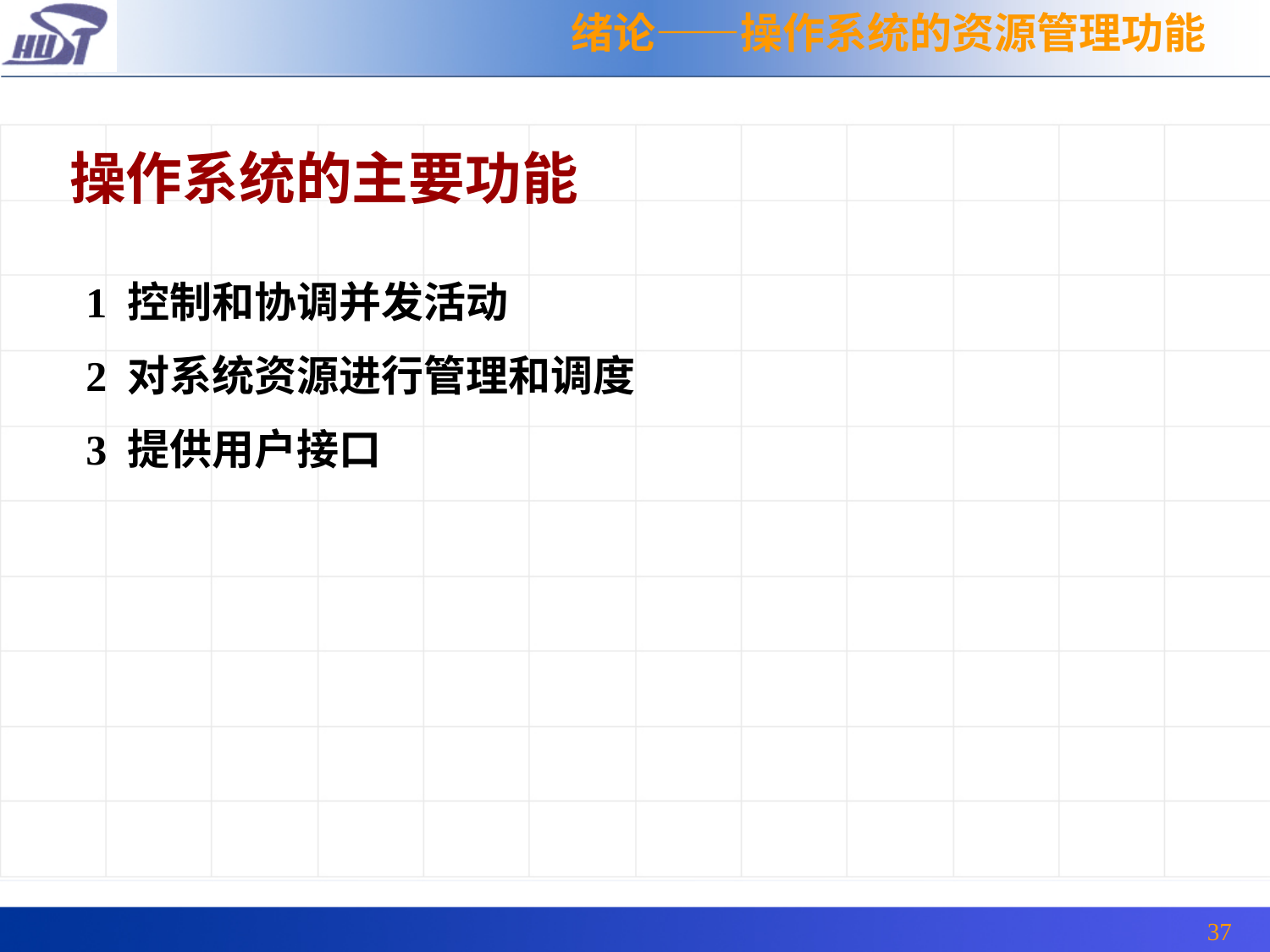

绪论——操作系统的资源管理功能
操作系统的主要功能
1 控制和协调并发活动
2 对系统资源进行管理和调度
3 提供用户接口
37